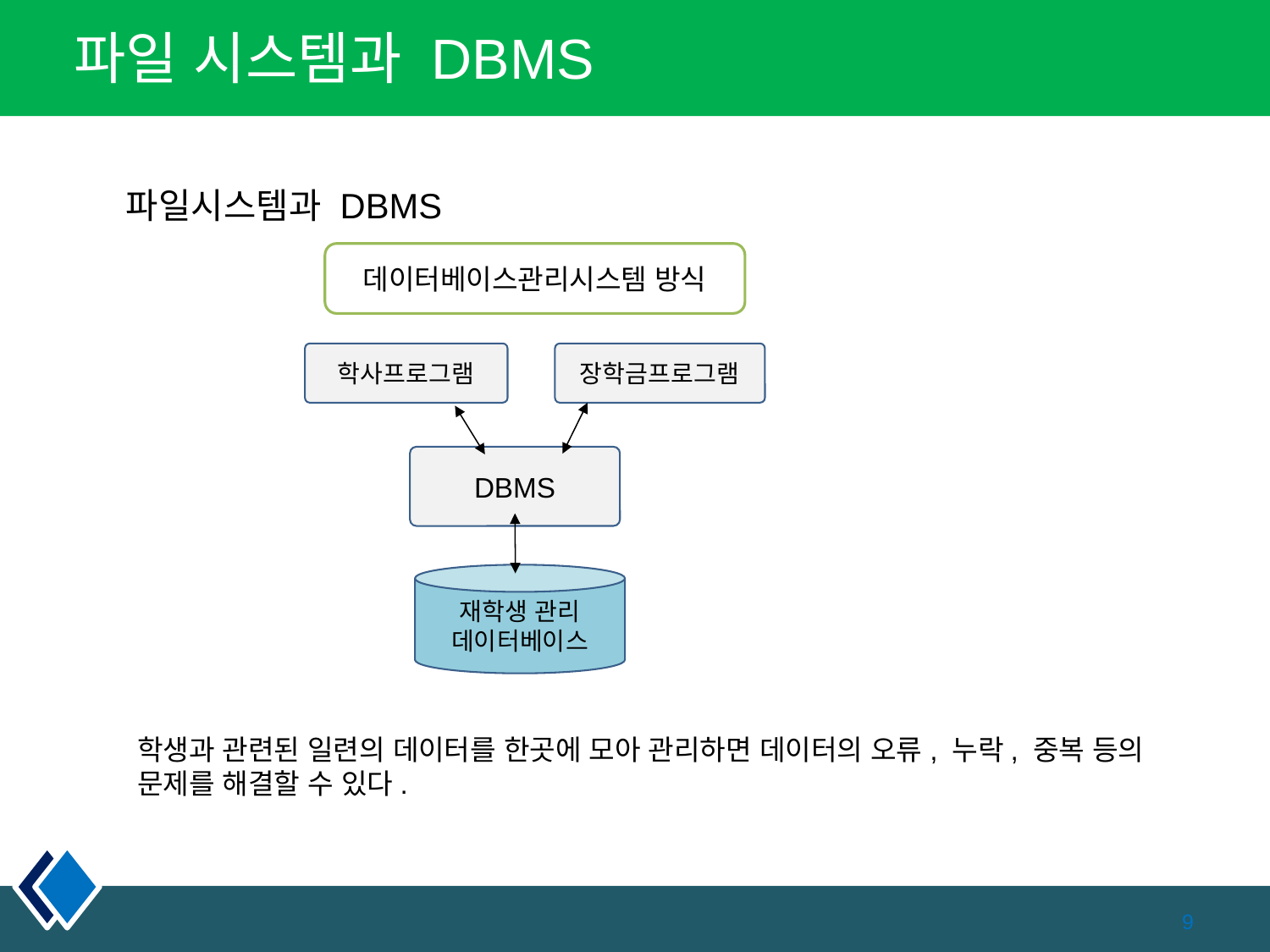

# 파일 시스템과 DBMS
  파일시스템과 DBMS
데이터베이스관리시스템 방식
학사프로그램
장학금프로그램
DBMS
재학생 관리
데이터베이스
학생과 관련된 일련의 데이터를 한곳에 모아 관리하면 데이터의 오류, 누락, 중복 등의 문제를 해결할 수 있다.
9